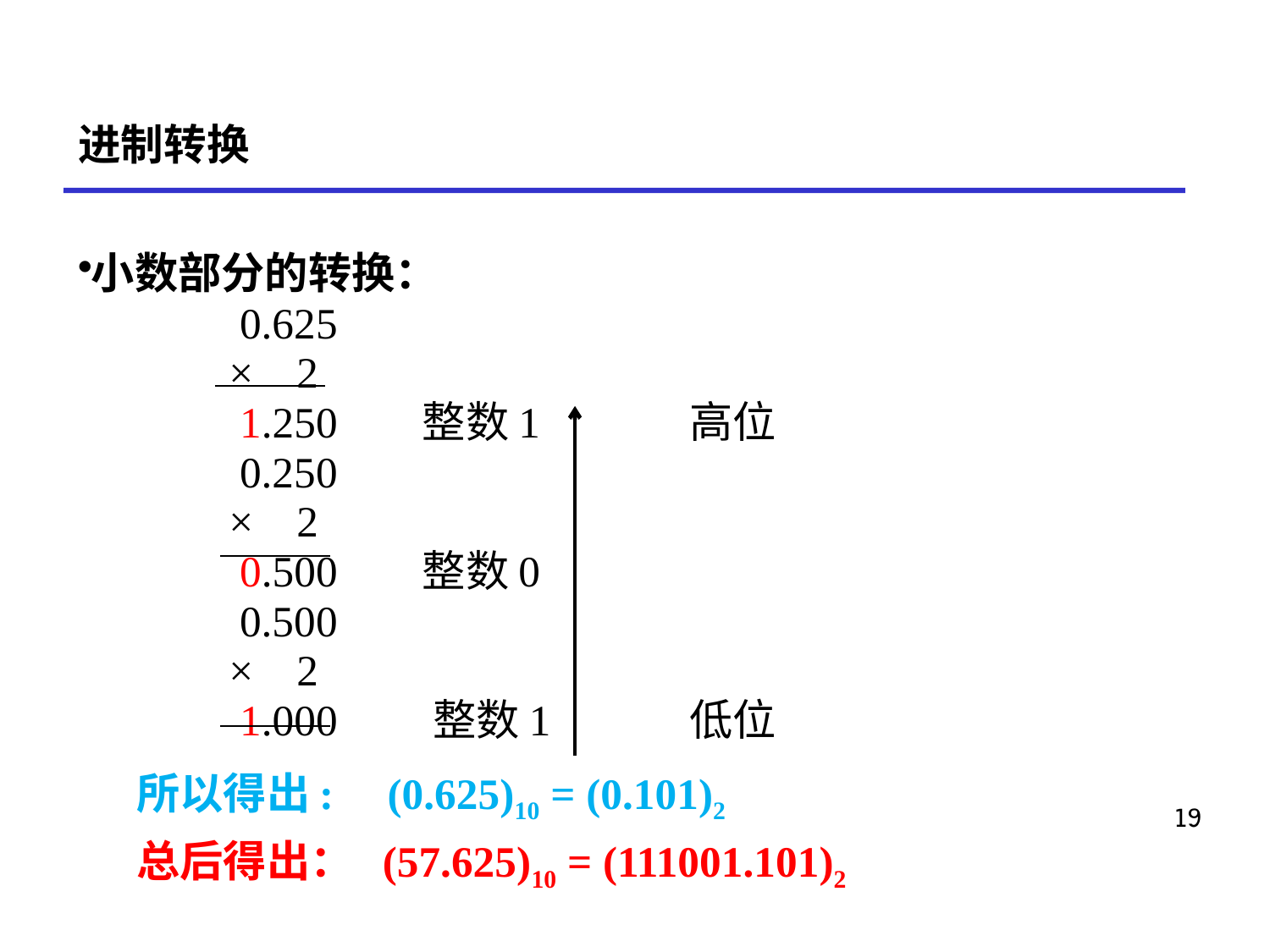

# 进制转换

小数部分的转换：
               0.625
              ×    2
               1.250       整数1             高位
               0.250
              ×    2
               0.500       整数0
               0.500
              ×    2
               1.000        整数1            低位
     所以得出:     (0.625)10 = (0.101)2
     总后得出：  (57.625)10 = (111001.101)2

19